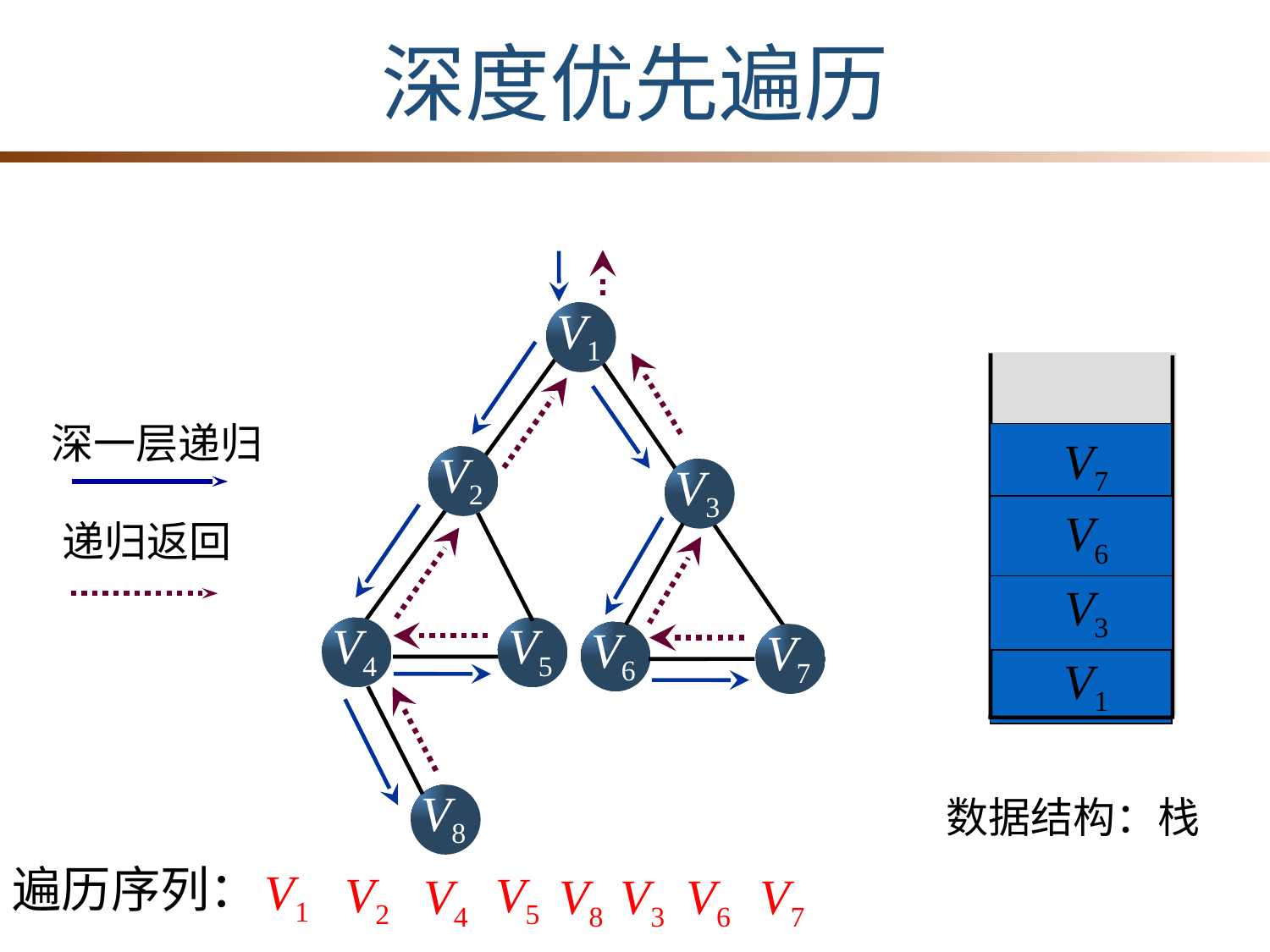

深度优先遍历

V1

深一层递归

     V7
V2

V3

     V6

递归返回

     V3

V4

V5

V6

V7

     V1

V8

数据结构：栈
遍历序列：
V1
V2
V5
V4
V8
V3
V6
V7